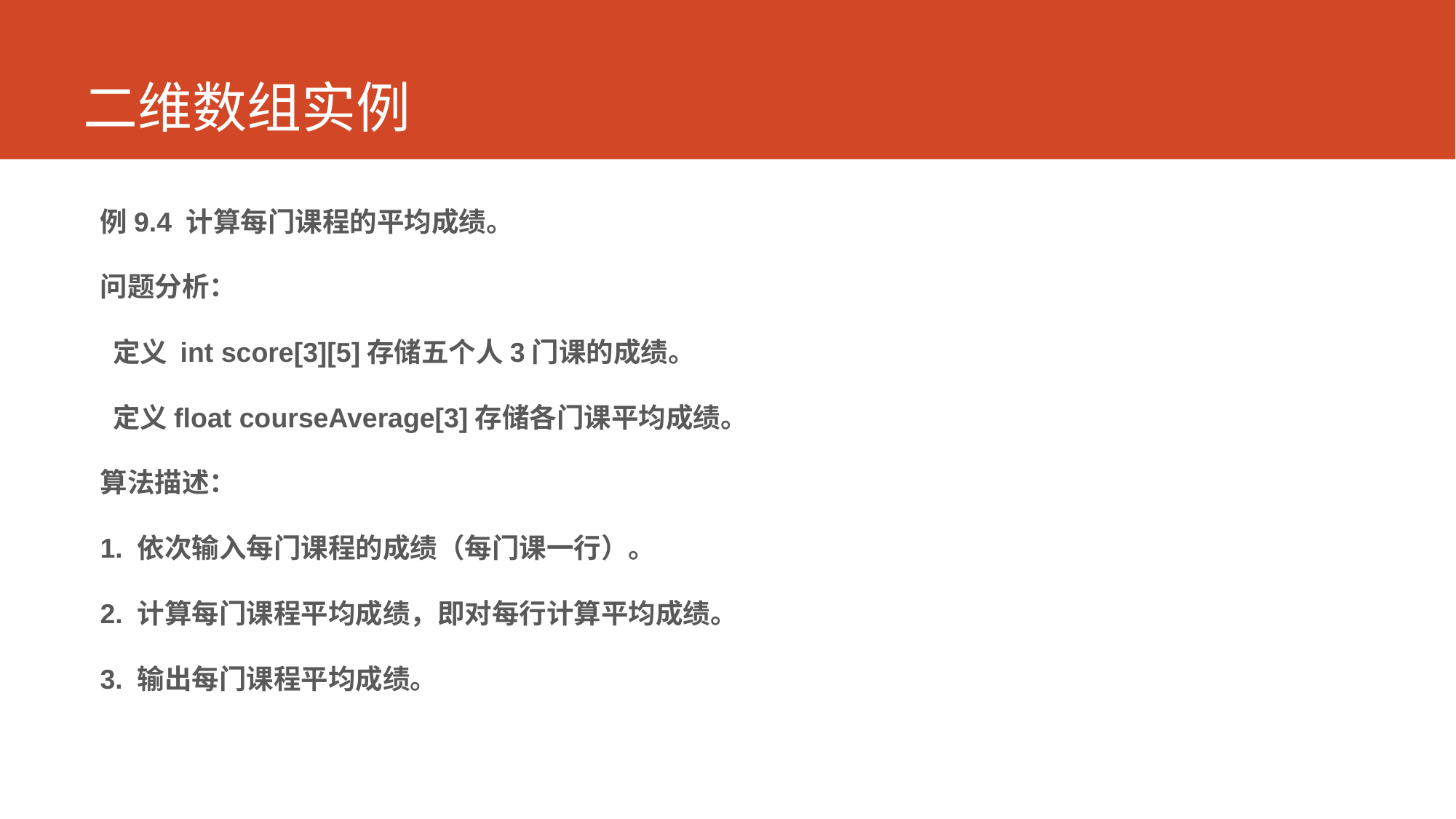

# 二维数组实例
例9.4 计算每门课程的平均成绩。
问题分析：
 定义 int score[3][5]存储五个人3门课的成绩。
 定义float courseAverage[3]存储各门课平均成绩。
算法描述：
1. 依次输入每门课程的成绩（每门课一行）。
2. 计算每门课程平均成绩，即对每行计算平均成绩。
3. 输出每门课程平均成绩。